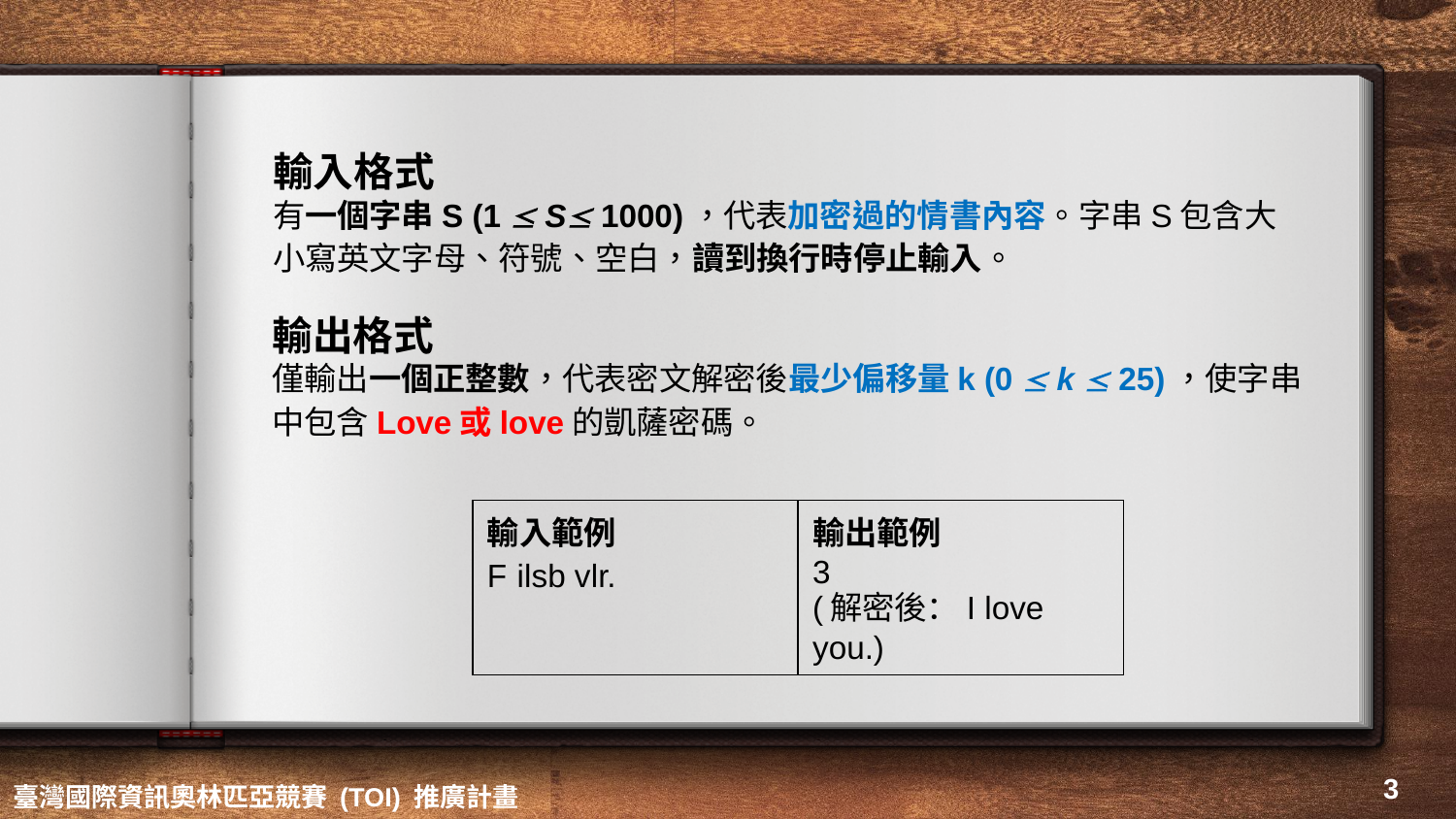

輸入格式
有一個字串S (1 ≤ S≤ 1000)，代表加密過的情書內容。字串S包含大小寫英文字母、符號、空白，讀到換行時停止輸入。
輸出格式
僅輸出一個正整數，代表密文解密後最少偏移量k (0 ≤ k ≤ 25)，使字串中包含Love或love的凱薩密碼。

| 輸入範例 F ilsb vlr. | 輸出範例 3 (解密後：I love you.) |
| --- | --- |
3